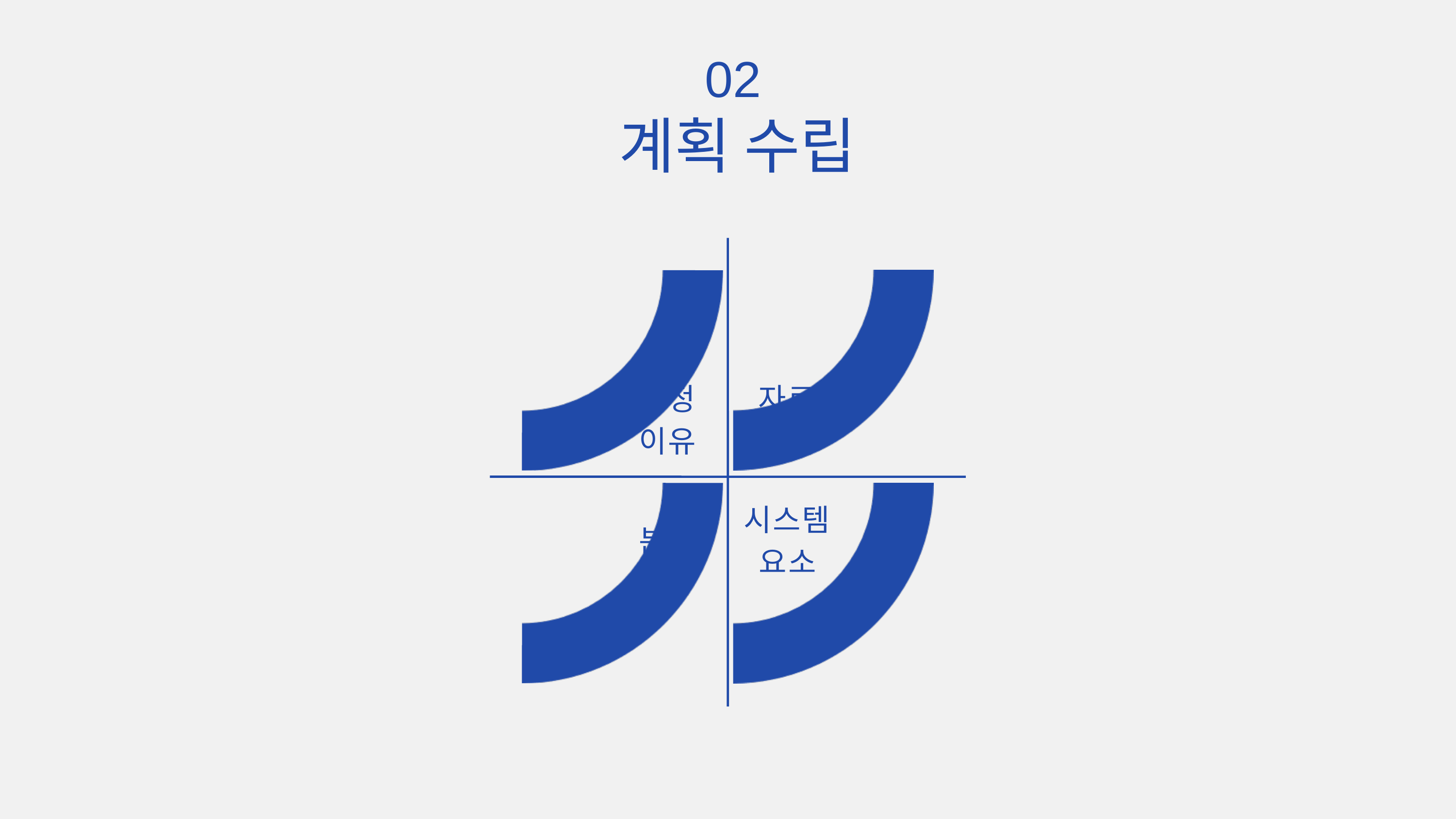

02
계획 수립

선정이유
자료조사

시스템 요소
분석